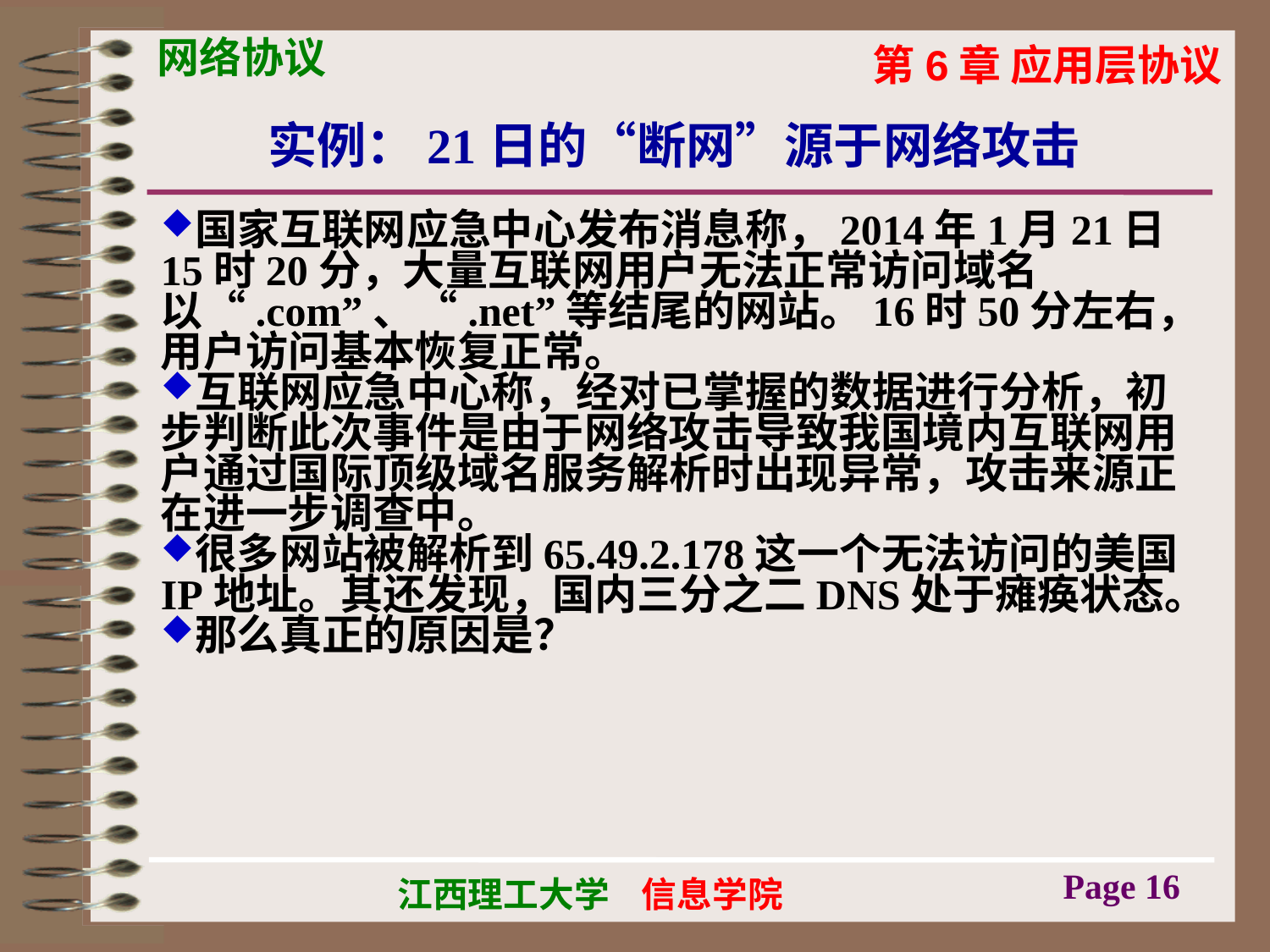

# 实例：21日的“断网”源于网络攻击
国家互联网应急中心发布消息称，2014年1月21日15时20分，大量互联网用户无法正常访问域名以“.com”、“.net”等结尾的网站。16时50分左右，用户访问基本恢复正常。
互联网应急中心称，经对已掌握的数据进行分析，初步判断此次事件是由于网络攻击导致我国境内互联网用户通过国际顶级域名服务解析时出现异常，攻击来源正在进一步调查中。
很多网站被解析到65.49.2.178这一个无法访问的美国IP地址。其还发现，国内三分之二DNS处于瘫痪状态。
那么真正的原因是？
Page 16